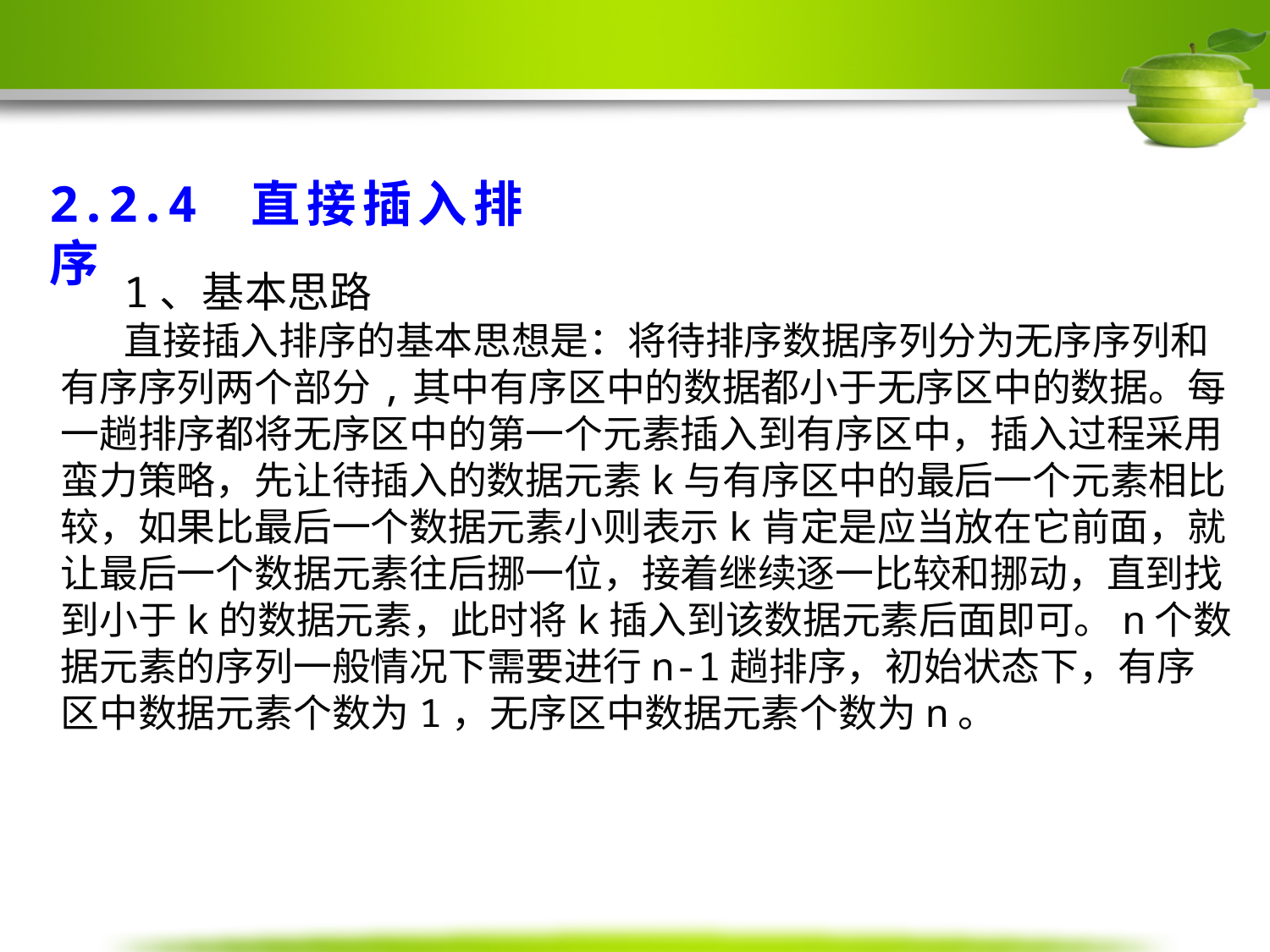

2.2.4 直接插入排序
1、基本思路
直接插入排序的基本思想是：将待排序数据序列分为无序序列和有序序列两个部分,其中有序区中的数据都小于无序区中的数据。每一趟排序都将无序区中的第一个元素插入到有序区中，插入过程采用蛮力策略，先让待插入的数据元素k与有序区中的最后一个元素相比较，如果比最后一个数据元素小则表示k肯定是应当放在它前面，就让最后一个数据元素往后挪一位，接着继续逐一比较和挪动，直到找到小于k的数据元素，此时将k插入到该数据元素后面即可。n个数据元素的序列一般情况下需要进行n-1趟排序，初始状态下，有序区中数据元素个数为1，无序区中数据元素个数为n。